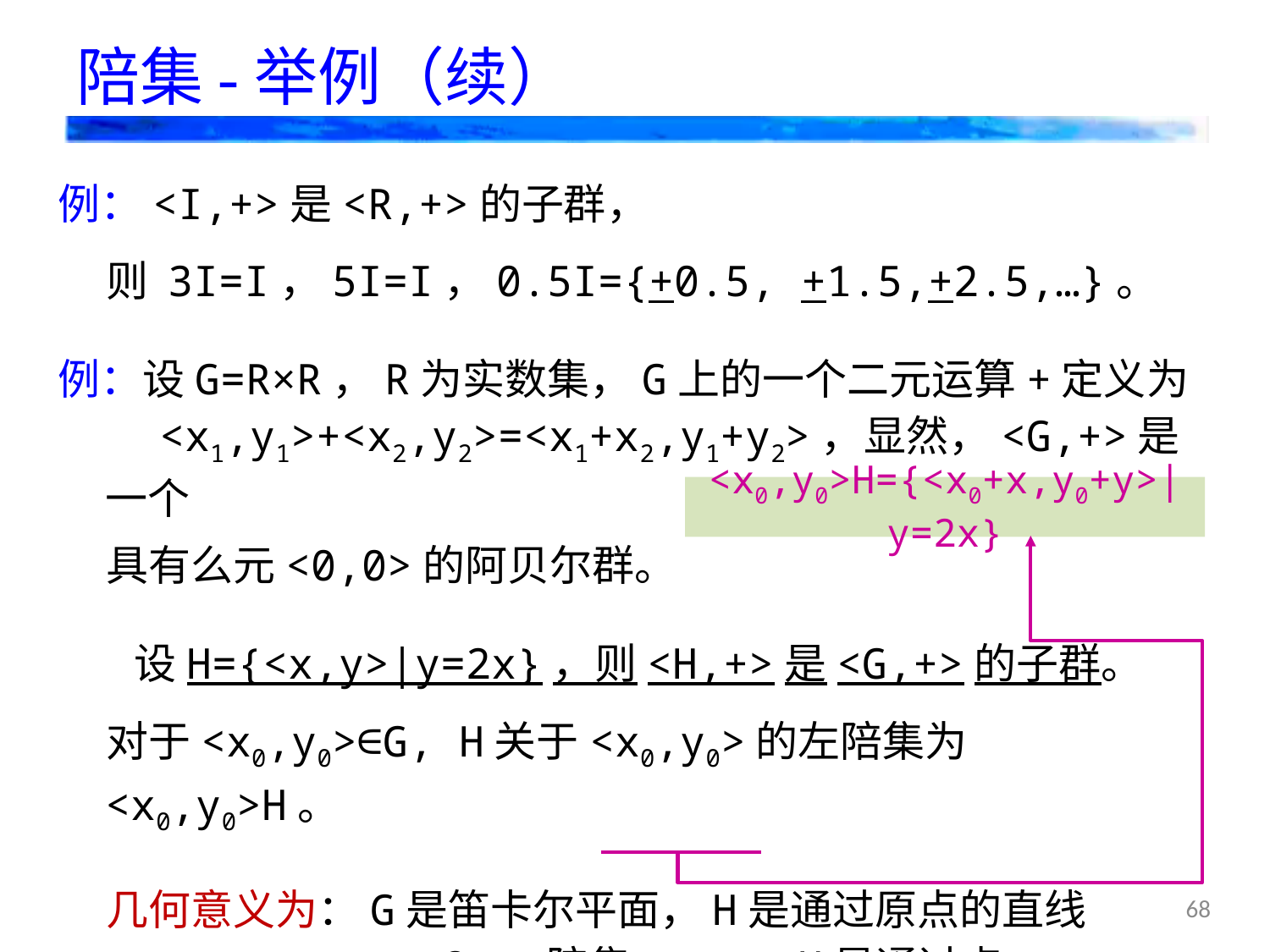

# 陪集-举例（续）
例：<I,+>是<R,+>的子群，
    则 3I=I，5I=I，0.5I={+0.5, +1.5,+2.5,…}。
例：设G=R×R，R为实数集，G上的一个二元运算+定义为
    <x1,y1>+<x2,y2>=<x1+x2,y1+y2>，显然，<G,+>是一个
    具有么元<0,0>的阿贝尔群。
	  设H={<x,y>|y=2x}，则<H,+>是<G,+>的子群。
    对于<x0,y0>∈G, H关于<x0,y0>的左陪集为<x0,y0>H。
    几何意义为：G是笛卡尔平面，H是通过原点的直线
y=2x，陪集<x0,y0>H是通过点<x0,y0>的且平行于H的直线。

<x0,y0>H={<x0+x,y0+y>|y=2x}

68